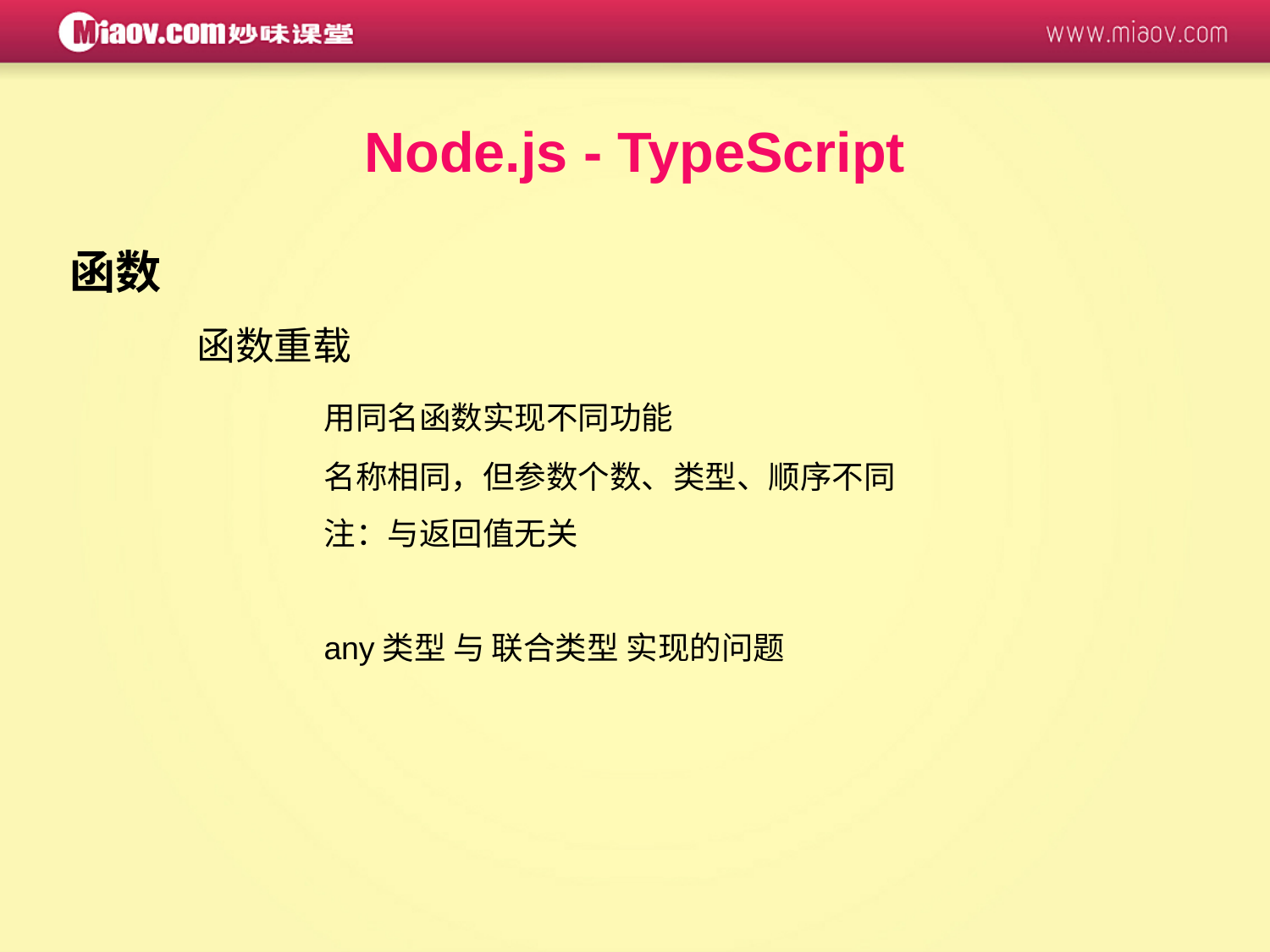

Node.js - TypeScript
函数
	函数重载
		用同名函数实现不同功能
		名称相同，但参数个数、类型、顺序不同
		注：与返回值无关

		any类型 与 联合类型 实现的问题